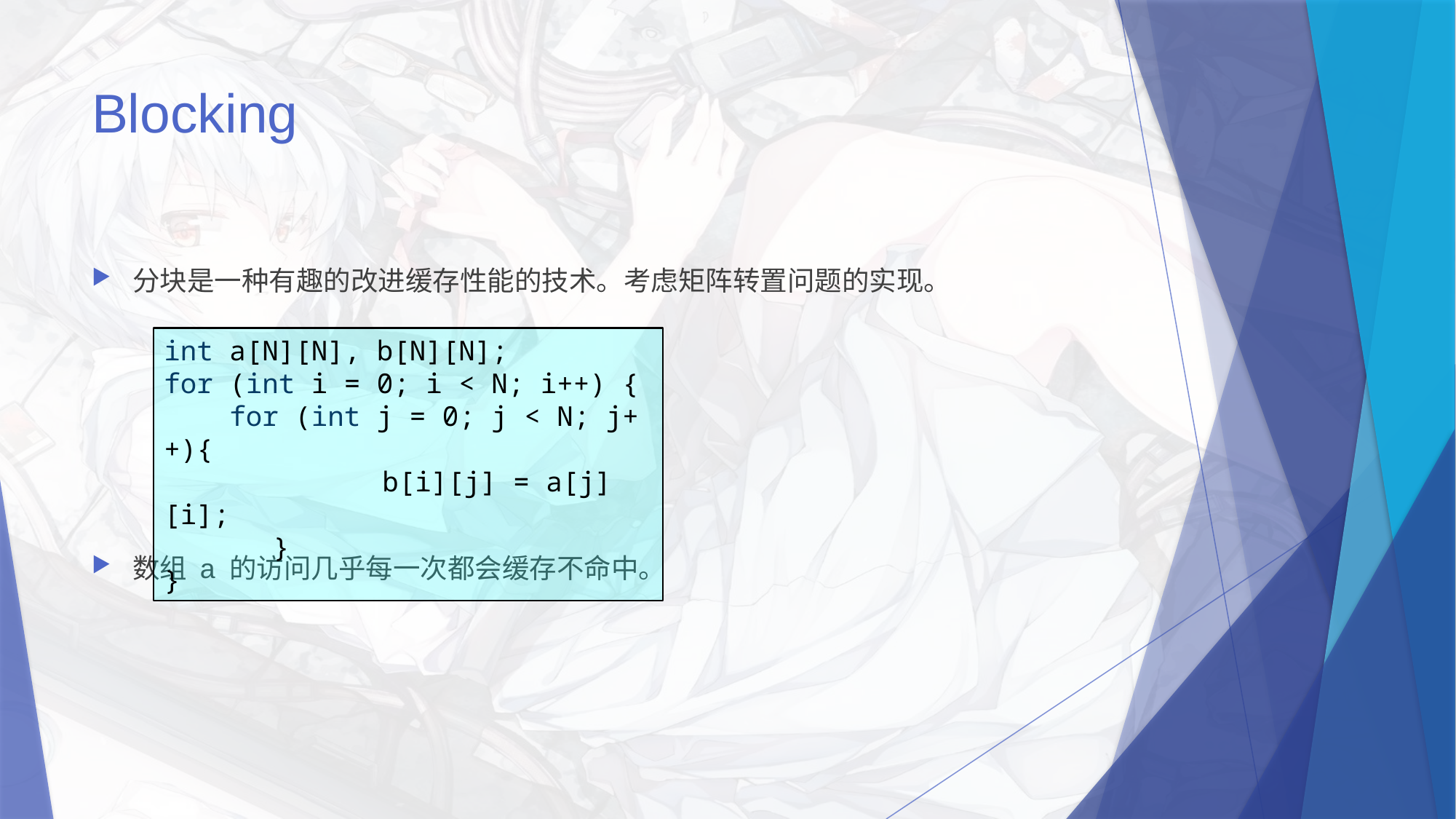

# Blocking
分块是一种有趣的改进缓存性能的技术。考虑矩阵转置问题的实现。

数组 a 的访问几乎每一次都会缓存不命中。
int a[N][N], b[N][N];
for (int i = 0; i < N; i++) {
    for (int j = 0; j < N; j++){
		b[i][j] = a[j][i];
	}
}